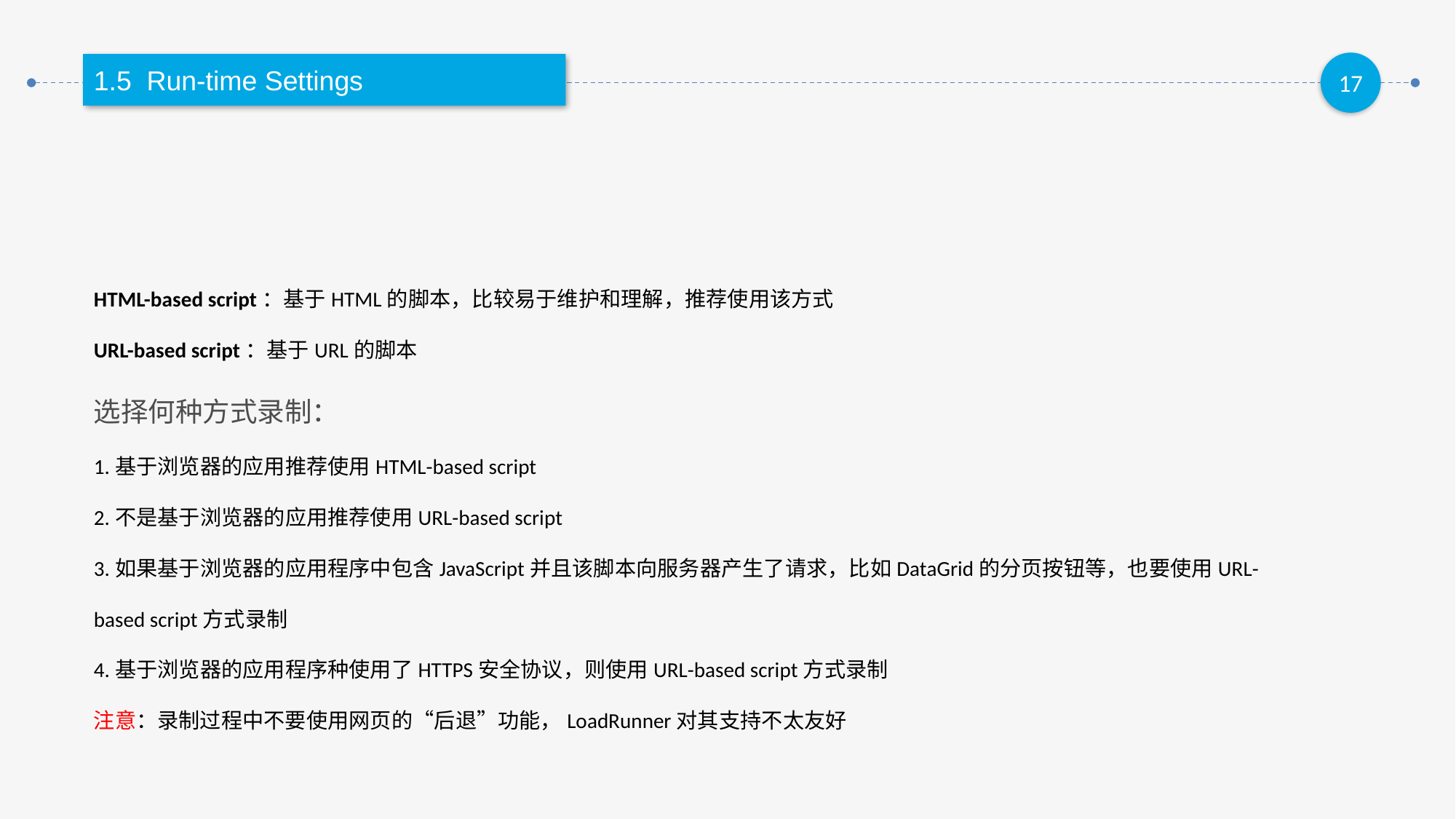

1.5  Run-time Settings
HTML-based script：基于HTML的脚本，比较易于维护和理解，推荐使用该方式
URL-based script：基于URL的脚本
选择何种方式录制：
1.基于浏览器的应用推荐使用HTML-based script
2.不是基于浏览器的应用推荐使用URL-based script
3.如果基于浏览器的应用程序中包含JavaScript并且该脚本向服务器产生了请求，比如DataGrid的分页按钮等，也要使用URL-based script方式录制
4.基于浏览器的应用程序种使用了HTTPS安全协议，则使用URL-based script方式录制
注意：录制过程中不要使用网页的“后退”功能，LoadRunner对其支持不太友好